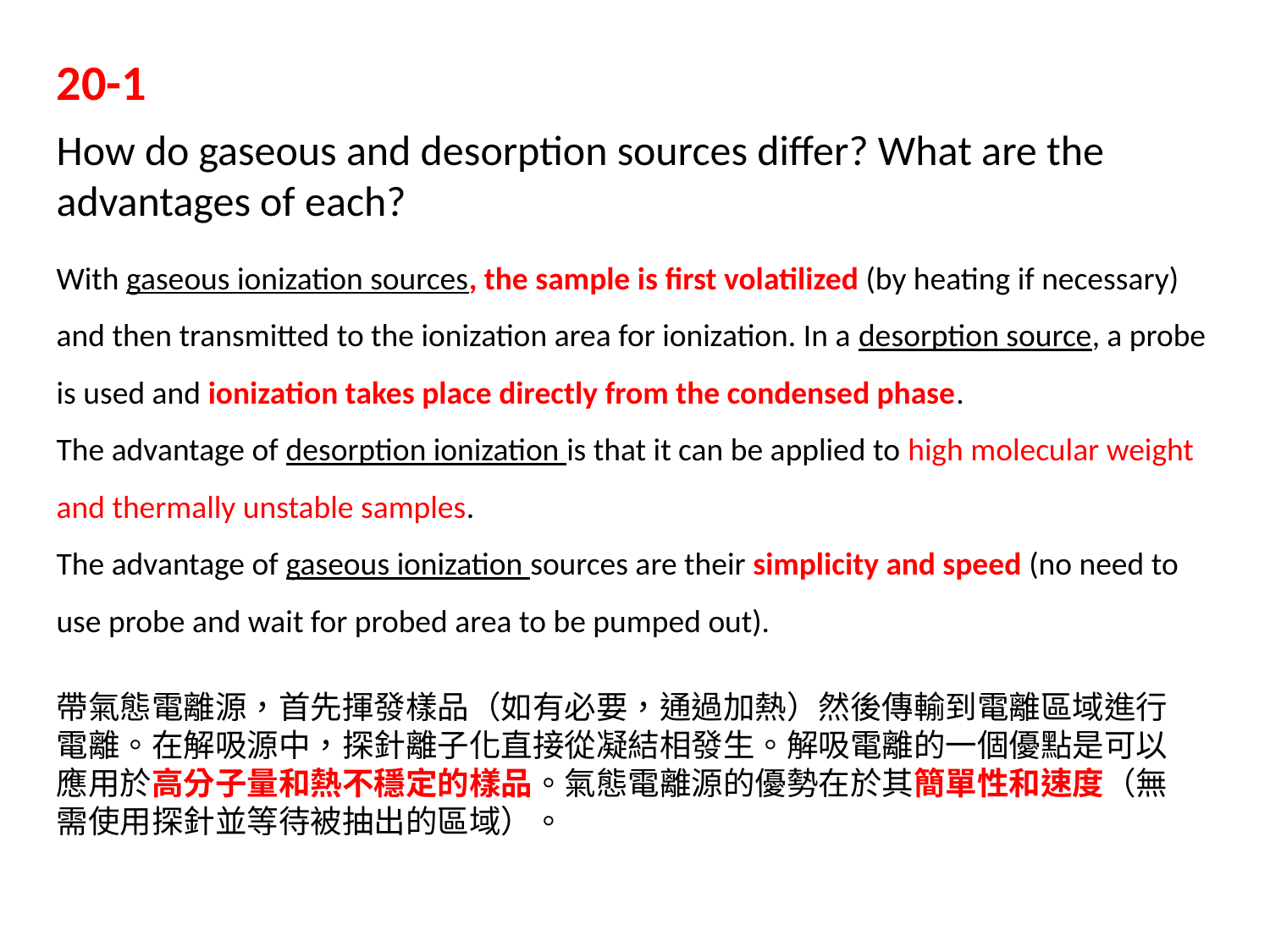

20-1
How do gaseous and desorption sources differ? What are the advantages of each?
With gaseous ionization sources, the sample is first volatilized (by heating if necessary) and then transmitted to the ionization area for ionization. In a desorption source, a probe is used and ionization takes place directly from the condensed phase.
The advantage of desorption ionization is that it can be applied to high molecular weight and thermally unstable samples.
The advantage of gaseous ionization sources are their simplicity and speed (no need to use probe and wait for probed area to be pumped out).
帶氣態電離源，首先揮發樣品（如有必要，通過加熱）然後傳輸到電離區域進行電離。在解吸源中，探針離子化直接從凝結相發生。解吸電離的一個優點是可以應用於高分子量和熱不穩定的樣品。氣態電離源的優勢在於其簡單性和速度（無需使用探針並等待被抽出的區域）。